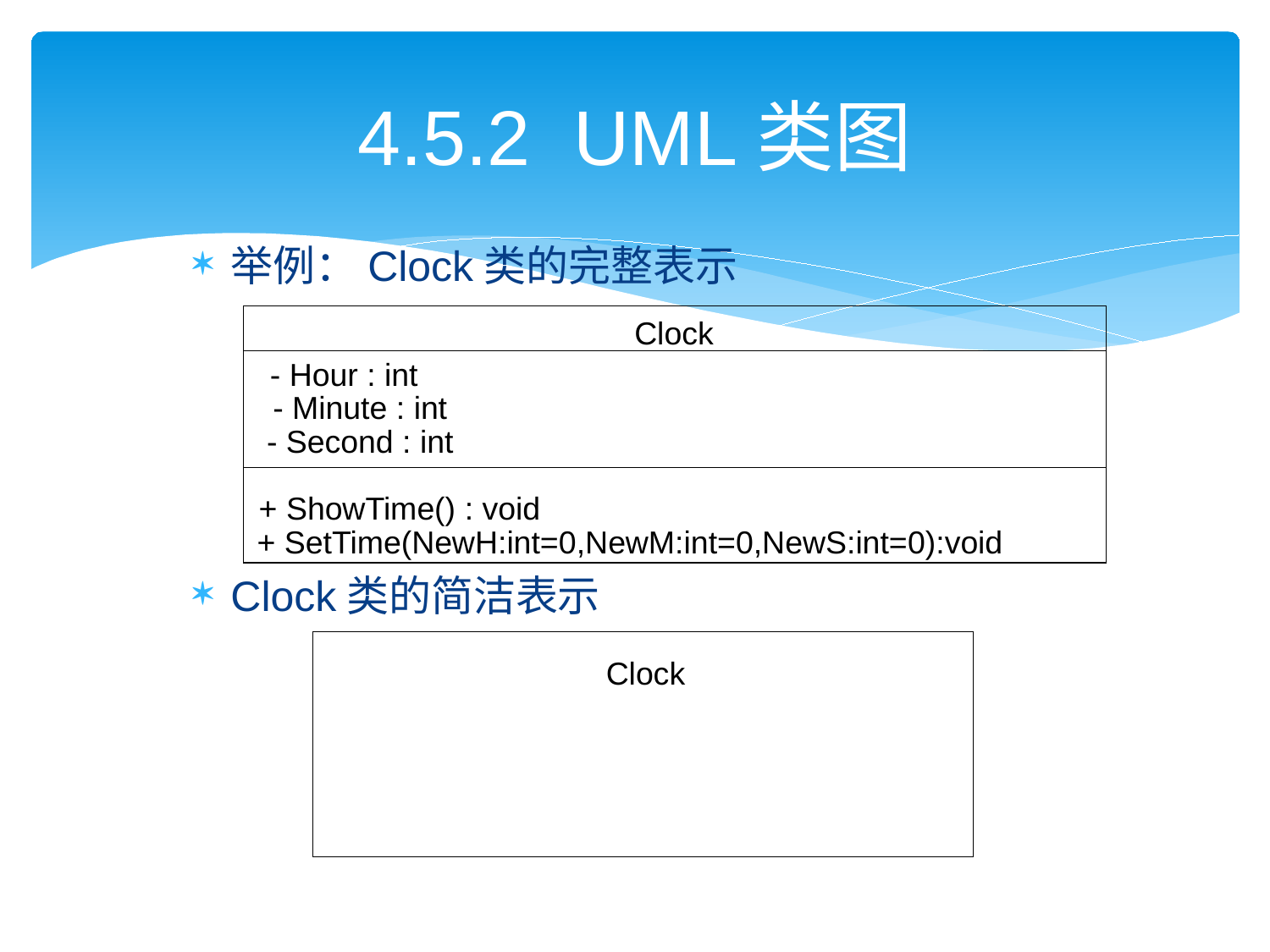

# 4.5.2  UML类图
举例：Clock类的完整表示

Clock类的简洁表示

Clock

- Hour : int
- Minute : int
- Second : int

+ ShowTime() : void
+ SetTime(NewH:int=0,NewM:int=0,NewS:int=0):void

Clock